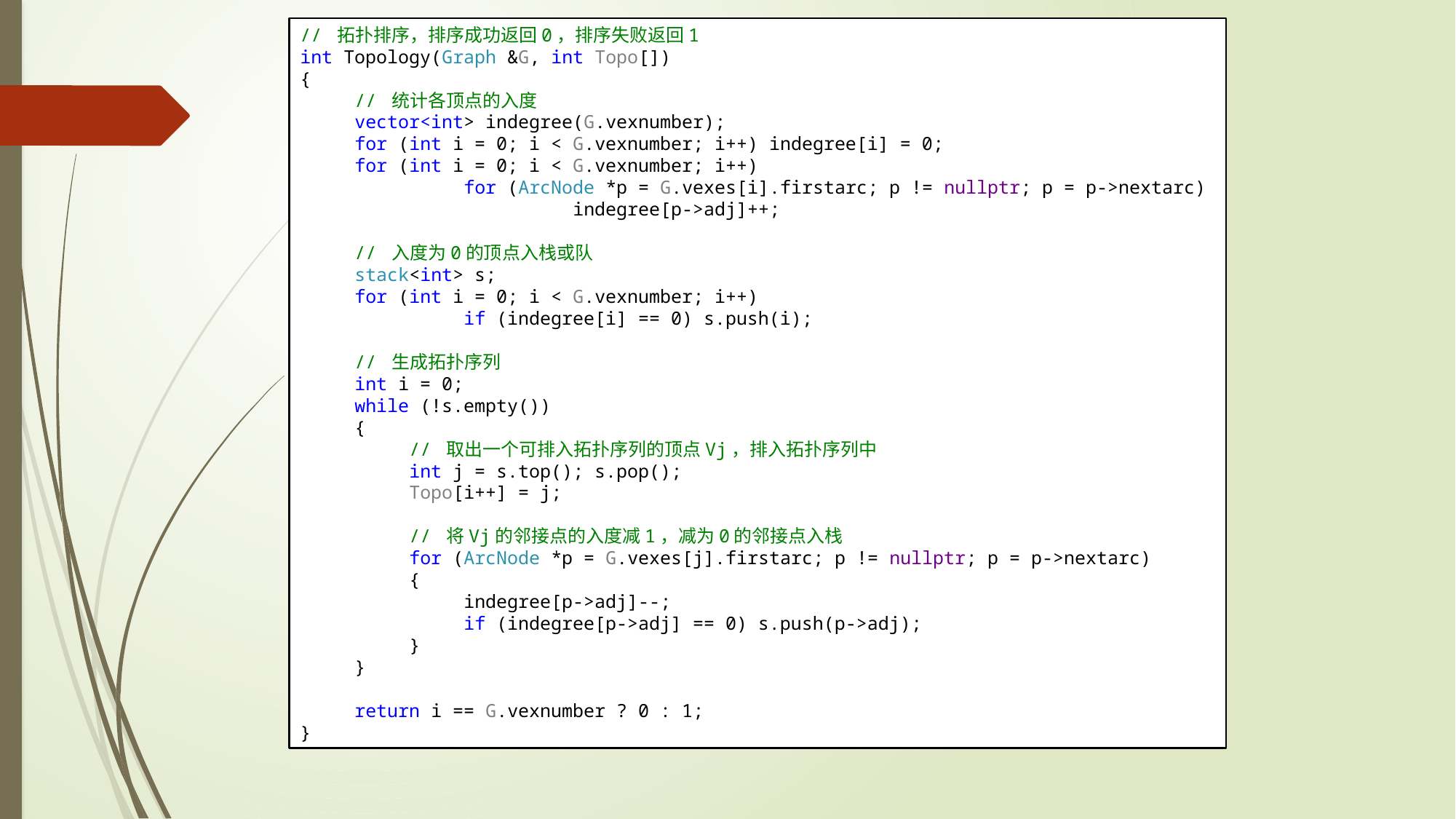

// 拓扑排序，排序成功返回0，排序失败返回1
int Topology(Graph &G, int Topo[])
{
// 统计各顶点的入度
vector<int> indegree(G.vexnumber);
for (int i = 0; i < G.vexnumber; i++) indegree[i] = 0;
for (int i = 0; i < G.vexnumber; i++)
	for (ArcNode *p = G.vexes[i].firstarc; p != nullptr; p = p->nextarc)
		indegree[p->adj]++;

// 入度为0的顶点入栈或队
stack<int> s;
for (int i = 0; i < G.vexnumber; i++)
	if (indegree[i] == 0) s.push(i);

// 生成拓扑序列
int i = 0;
while (!s.empty())
{
// 取出一个可排入拓扑序列的顶点Vj，排入拓扑序列中
int j = s.top(); s.pop();
Topo[i++] = j;

// 将Vj的邻接点的入度减1，减为0的邻接点入栈
for (ArcNode *p = G.vexes[j].firstarc; p != nullptr; p = p->nextarc)
{
indegree[p->adj]--;
if (indegree[p->adj] == 0) s.push(p->adj);
}
}

return i == G.vexnumber ? 0 : 1;
}